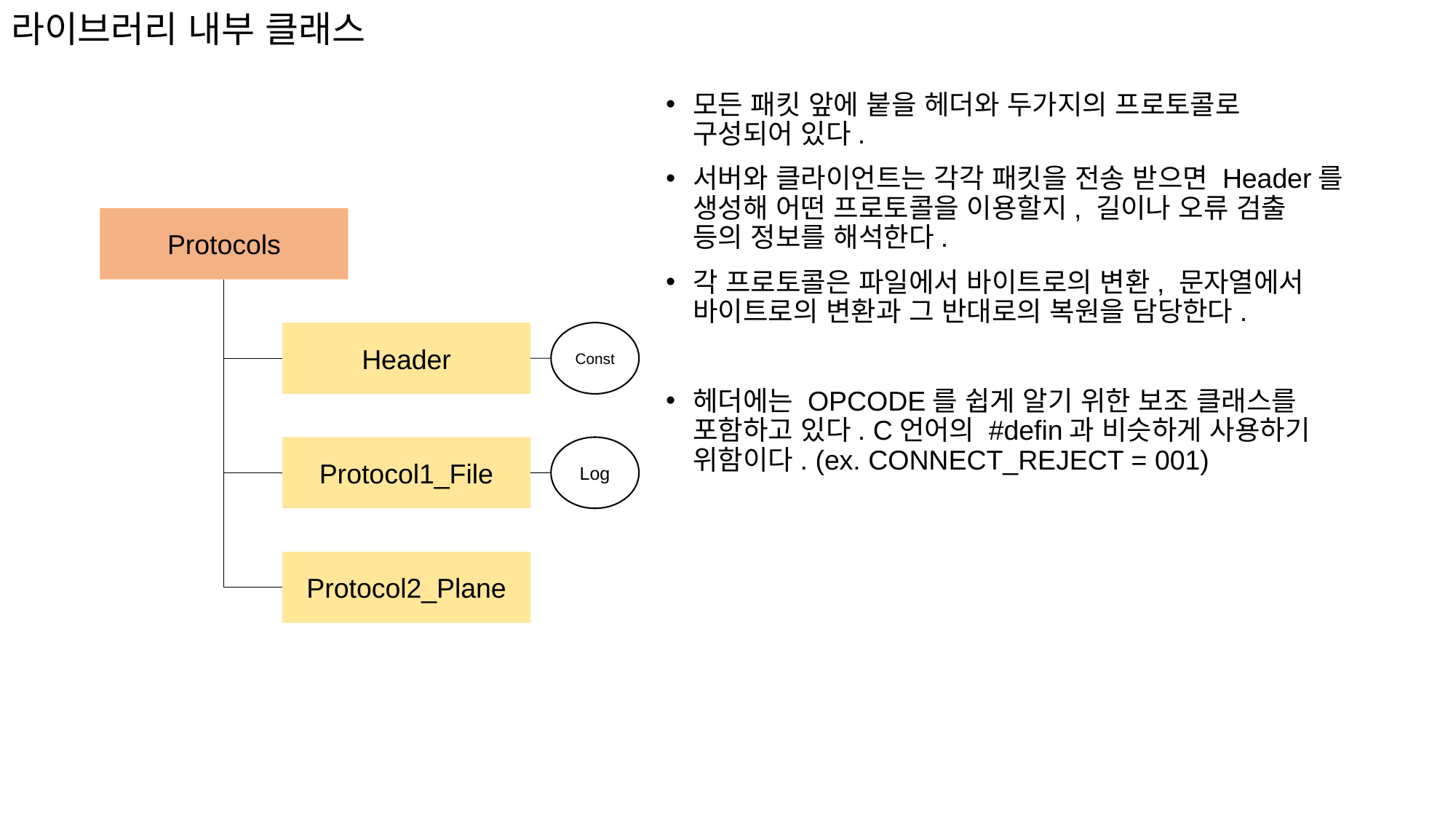

# 라이브러리 내부 클래스
모든 패킷 앞에 붙을 헤더와 두가지의 프로토콜로 구성되어 있다.
서버와 클라이언트는 각각 패킷을 전송 받으면 Header를 생성해 어떤 프로토콜을 이용할지, 길이나 오류 검출 등의 정보를 해석한다.
각 프로토콜은 파일에서 바이트로의 변환, 문자열에서 바이트로의 변환과 그 반대로의 복원을 담당한다.

헤더에는 OPCODE를 쉽게 알기 위한 보조 클래스를 포함하고 있다. C언어의 #defin과 비슷하게 사용하기 위함이다. (ex. CONNECT_REJECT = 001)
Protocols
Header
Const
Protocol1_File
Log
Protocol2_Plane